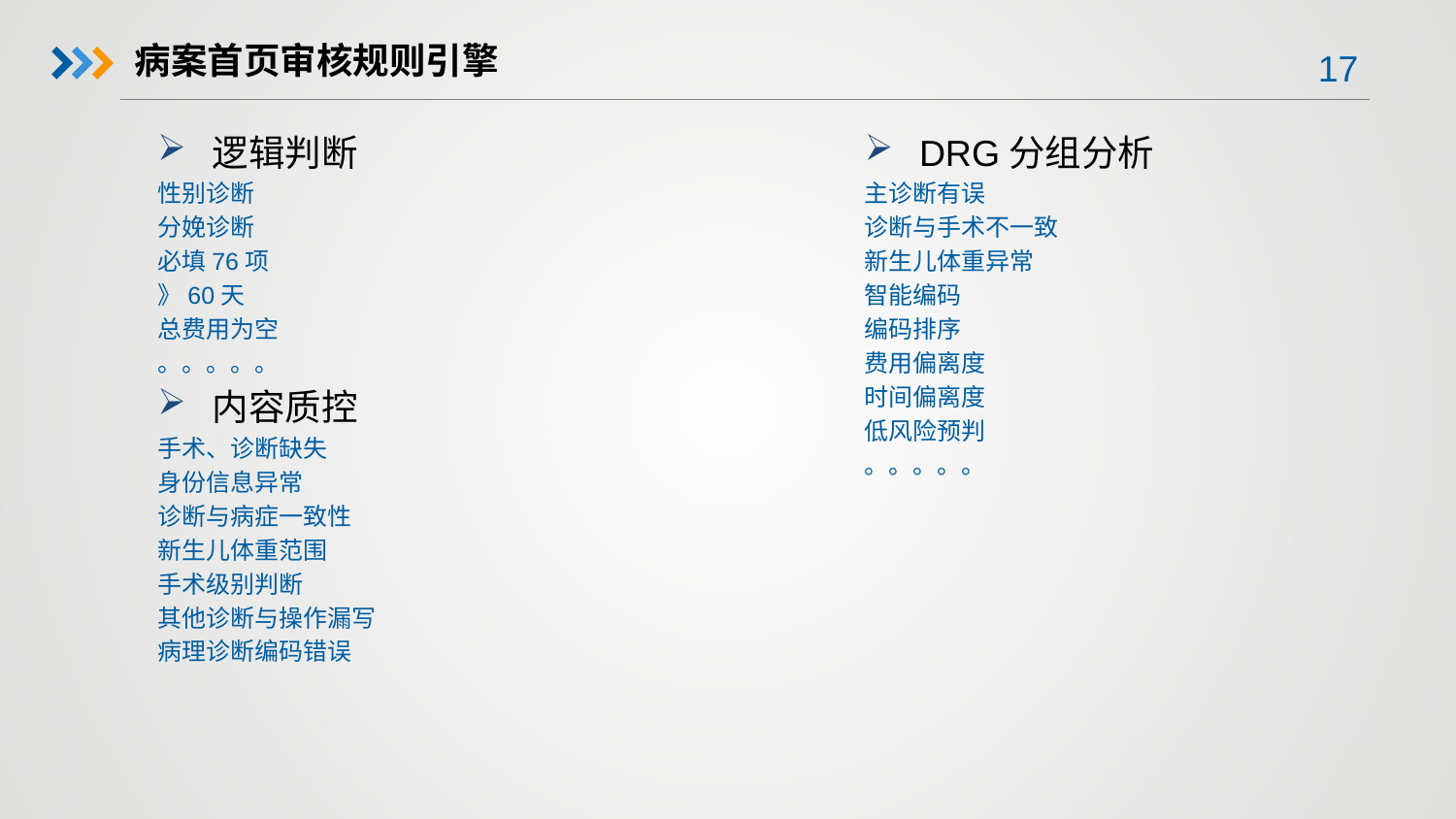

病案首页审核规则引擎
逻辑判断
性别诊断
分娩诊断
必填76项
》60天
总费用为空
。。。。。
内容质控
手术、诊断缺失
身份信息异常
诊断与病症一致性
新生儿体重范围
手术级别判断
其他诊断与操作漏写
病理诊断编码错误

DRG分组分析
主诊断有误
诊断与手术不一致
新生儿体重异常
智能编码
编码排序
费用偏离度
时间偏离度
低风险预判
。。。。。